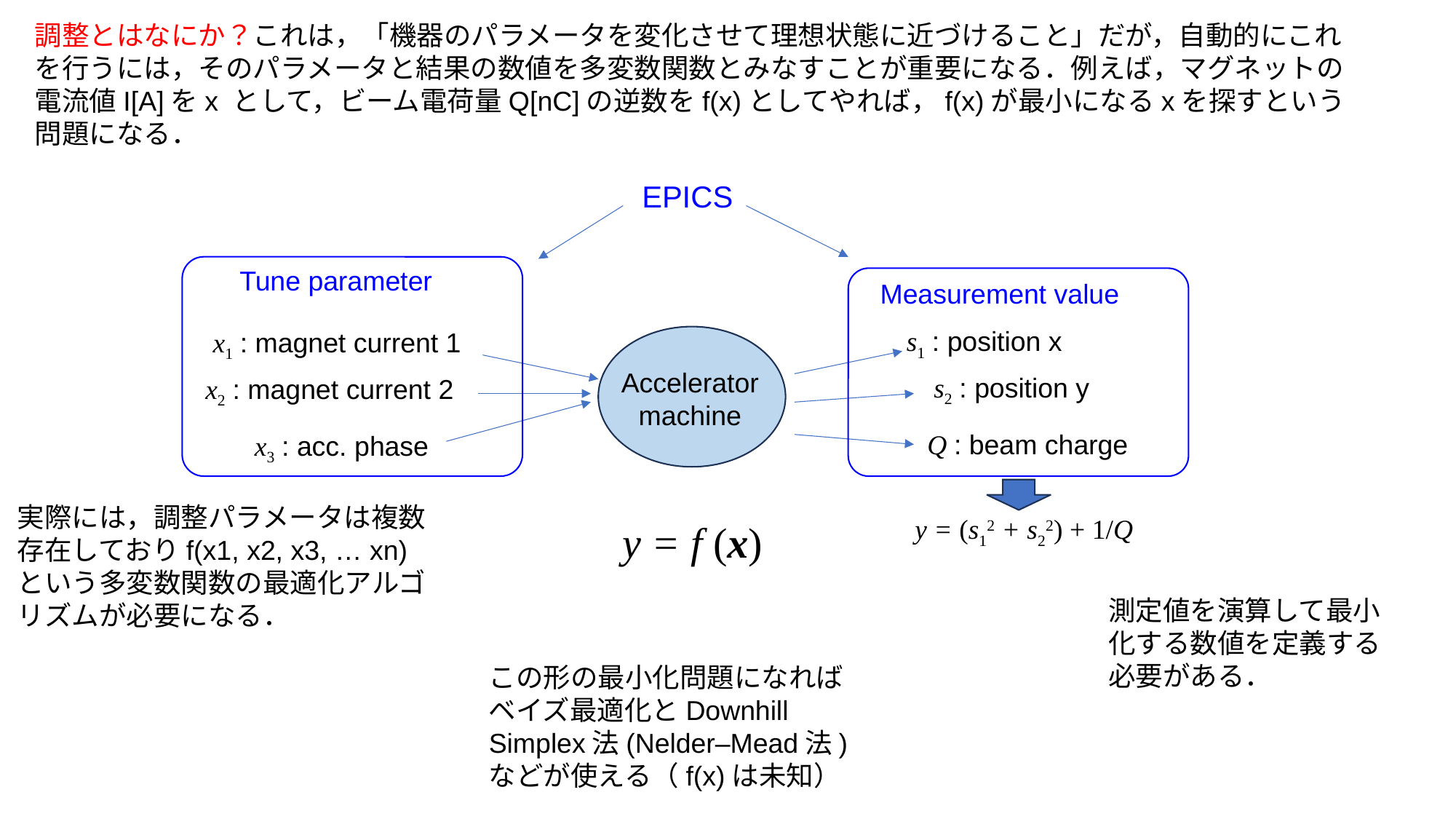

調整とはなにか？これは，「機器のパラメータを変化させて理想状態に近づけること」だが，自動的にこれを行うには，そのパラメータと結果の数値を多変数関数とみなすことが重要になる．例えば，マグネットの電流値I[A]をx として，ビーム電荷量Q[nC]の逆数をf(x)としてやれば，f(x)が最小になるxを探すという問題になる．
EPICS

Tune parameter

Measurement value
s1 : position x
x1 : magnet current 1

Accelerator machine
s2 : position y
x2 : magnet current 2
Q : beam charge
x3 : acc. phase

実際には，調整パラメータは複数存在しておりf(x1, x2, x3, … xn)という多変数関数の最適化アルゴリズムが必要になる．
y = (s12 + s22) + 1/Q
y = f (x)
測定値を演算して最小化する数値を定義する必要がある．
この形の最小化問題になればベイズ最適化とDownhill Simplex法(Nelder–Mead法)などが使える（f(x)は未知）